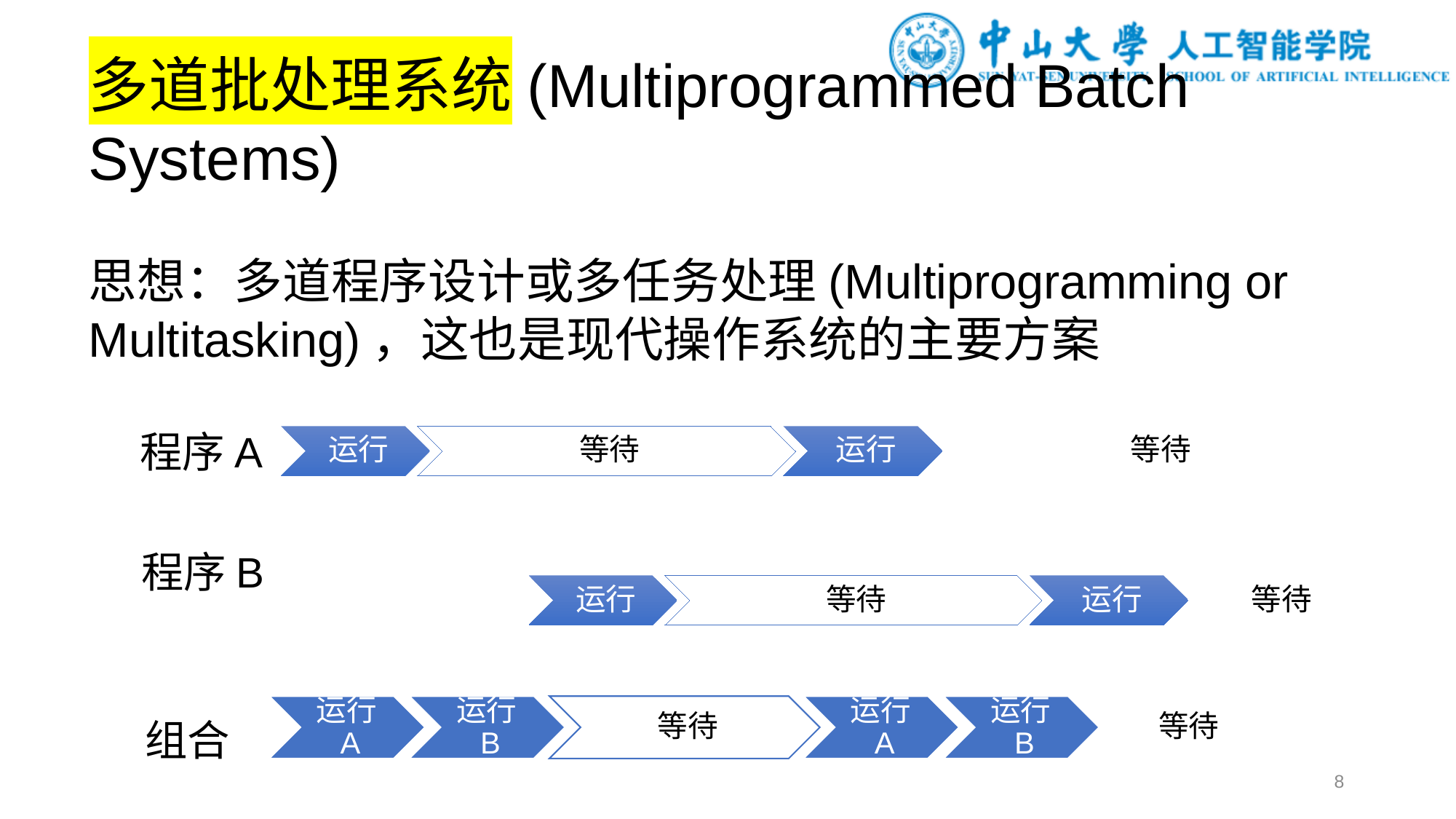

多道批处理系统(Multiprogrammed Batch Systems)

思想：多道程序设计或多任务处理(Multiprogramming or Multitasking)，这也是现代操作系统的主要方案
运行
等待
运行
等待
程序A
运行
等待
运行
     等待
程序B
运行A
运行B
等待
运行A
运行B
    等待
组合
8